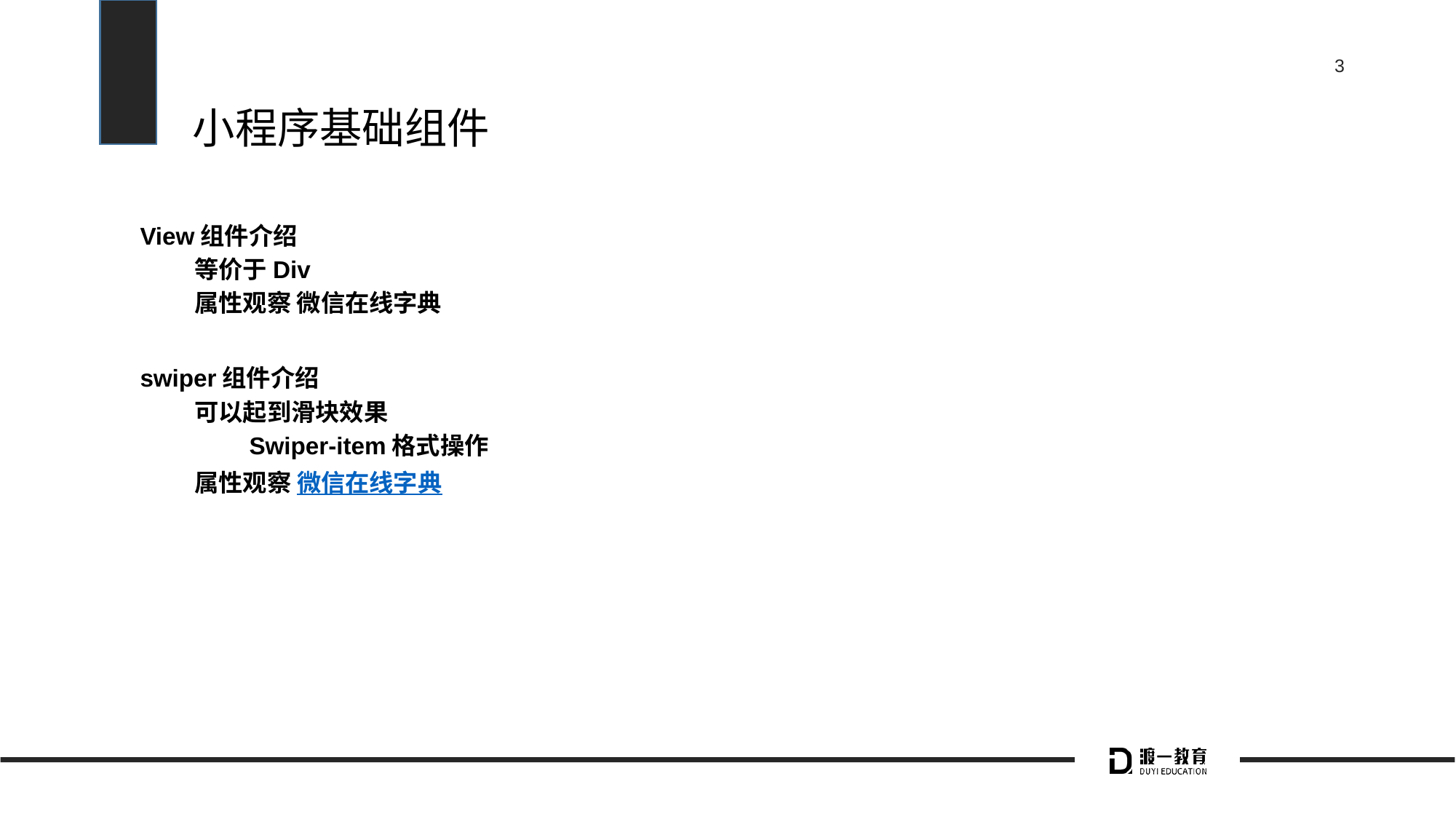

# 小程序基础组件
View组件介绍
等价于Div
属性观察 微信在线字典

swiper组件介绍
可以起到滑块效果
Swiper-item格式操作
属性观察 微信在线字典